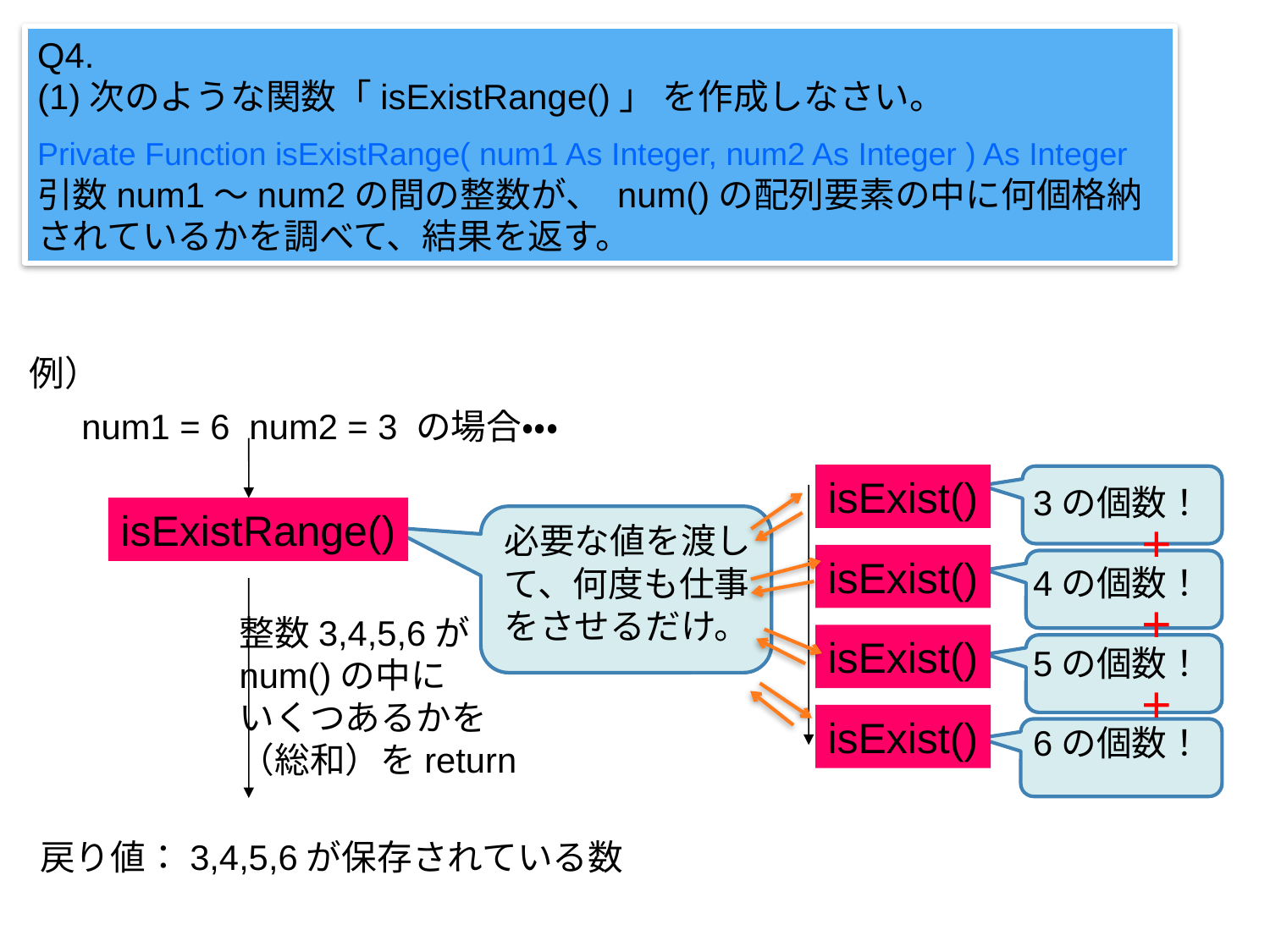

Q4.
(1)次のような関数「isExistRange()」 を作成しなさい。

Private Function isExistRange( num1 As Integer, num2 As Integer ) As Integer
引数num1～num2の間の整数が、 num()の配列要素の中に何個格納されているかを調べて、結果を返す。
例）
num1 = 6  num2 = 3 の場合・・・

isExist()

3の個数！
　　　＋

isExistRange()

必要な値を渡して、何度も仕事をさせるだけ。
isExist()

4の個数！
　　　＋

整数3,4,5,6が
num()の中に
いくつあるかを
（総和）をreturn
isExist()
5の個数！
　　　＋

isExist()
6の個数！

戻り値：3,4,5,6が保存されている数